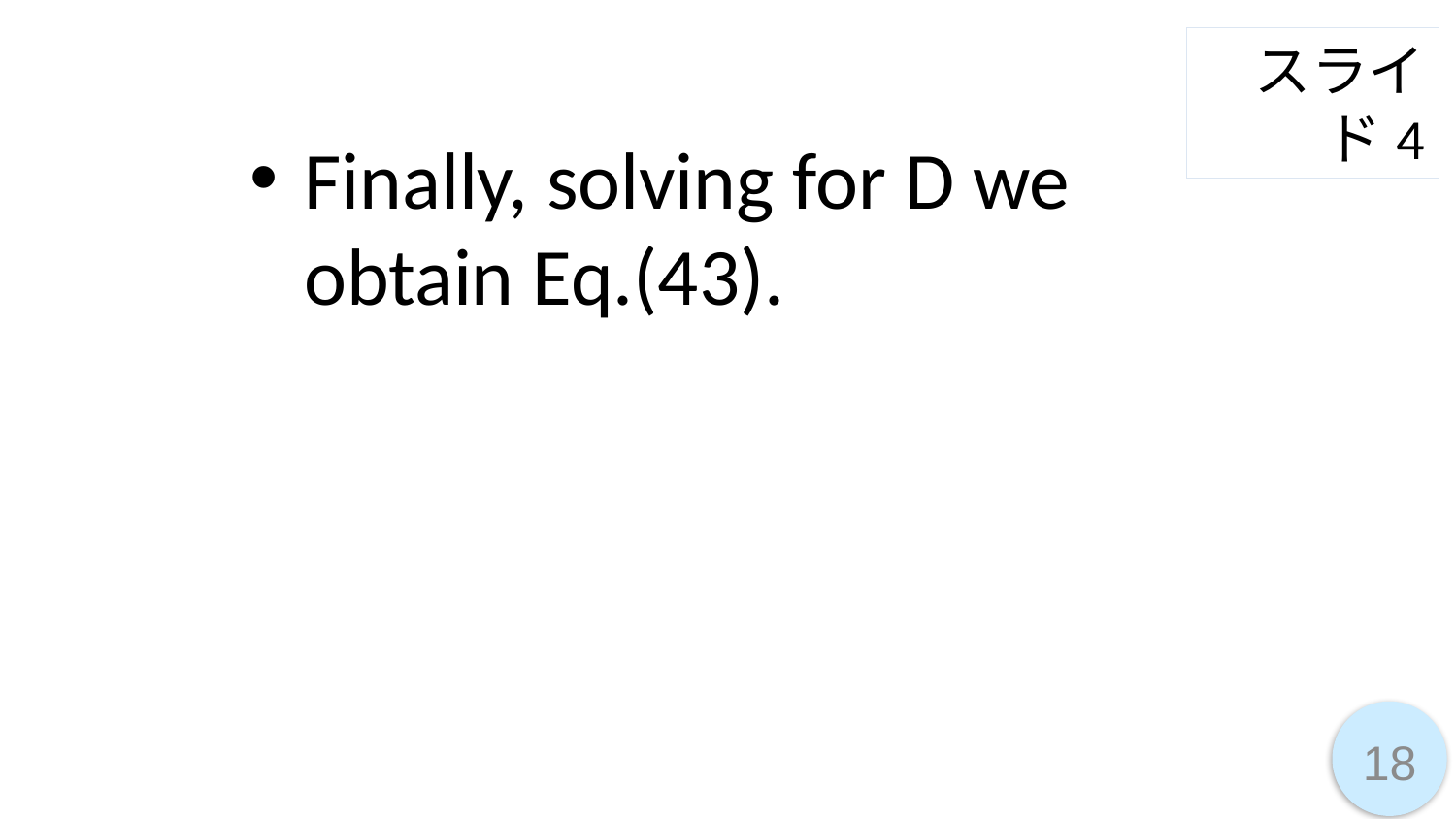

スライド4
Finally, solving for D we obtain Eq.(43).
18